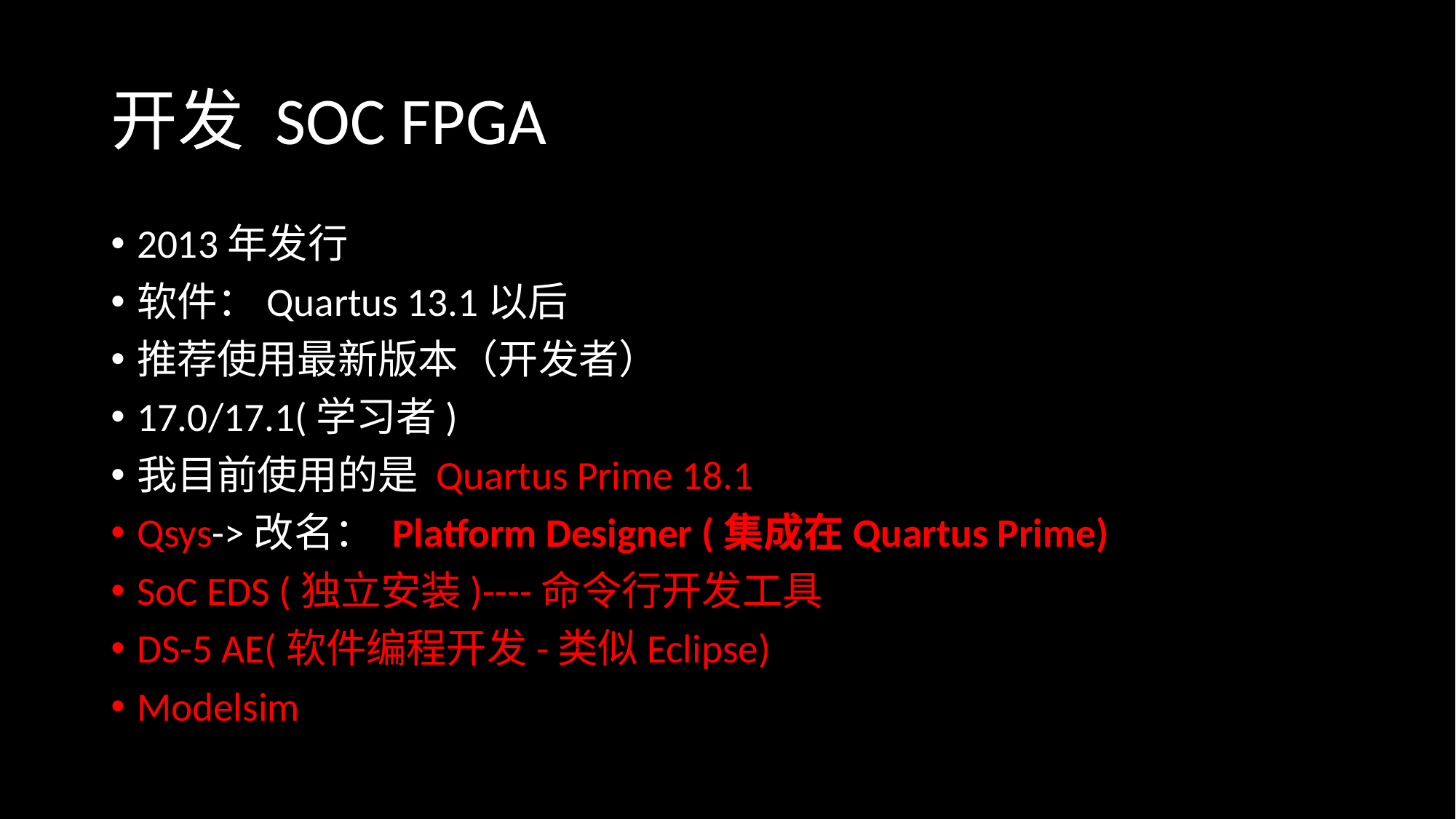

# 开发 SOC FPGA
2013年发行
软件：Quartus 13.1以后
推荐使用最新版本（开发者）
17.0/17.1(学习者)
我目前使用的是 Quartus Prime 18.1
Qsys->改名： Platform Designer (集成在Quartus Prime)
SoC EDS (独立安装)----命令行开发工具
DS-5 AE(软件编程开发-类似Eclipse)
Modelsim